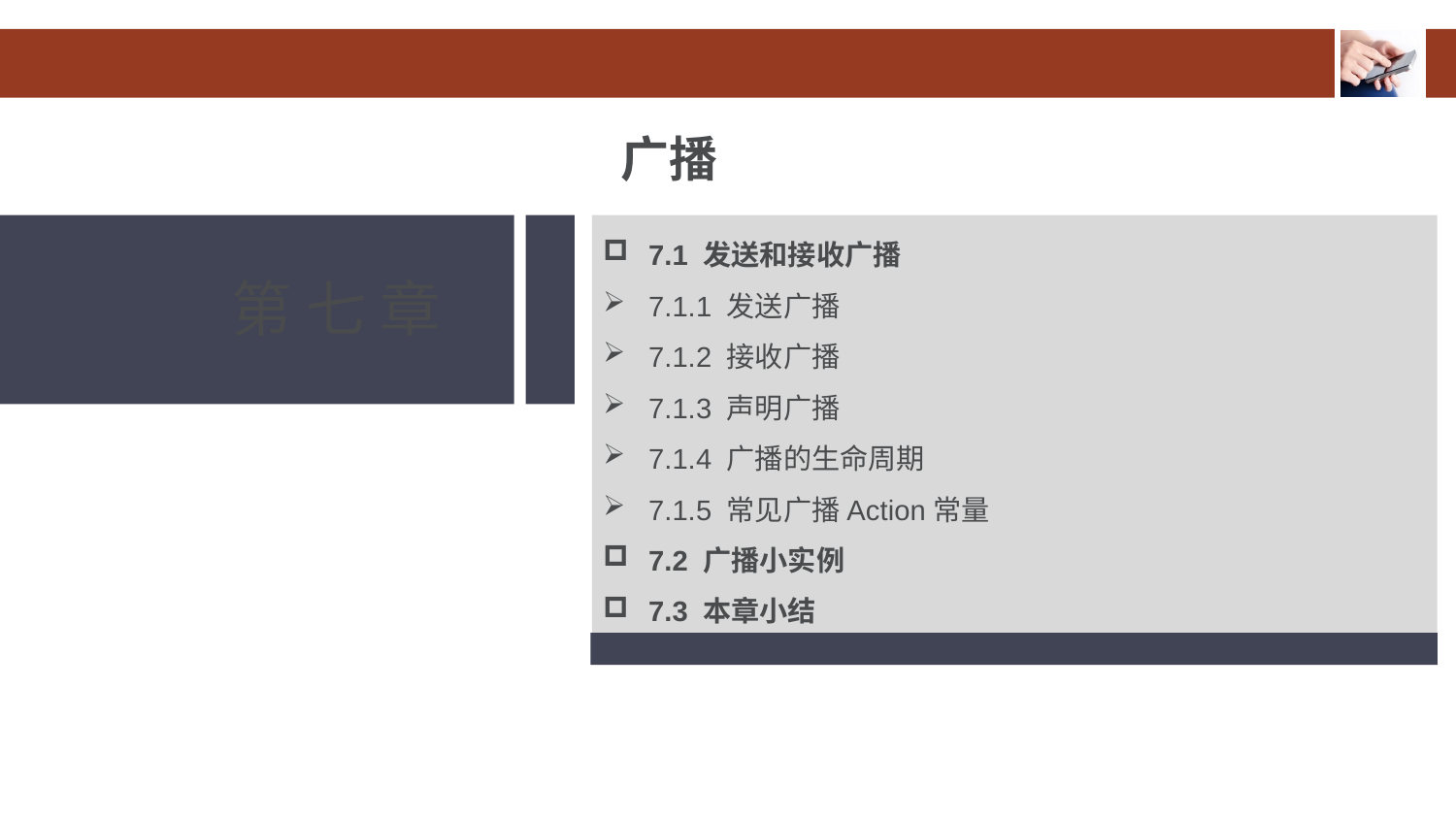

广播

7.1 发送和接收广播
7.1.1 发送广播
7.1.2 接收广播
7.1.3 声明广播
7.1.4 广播的生命周期
7.1.5 常见广播Action常量
7.2 广播小实例
7.3 本章小结
第 七 章